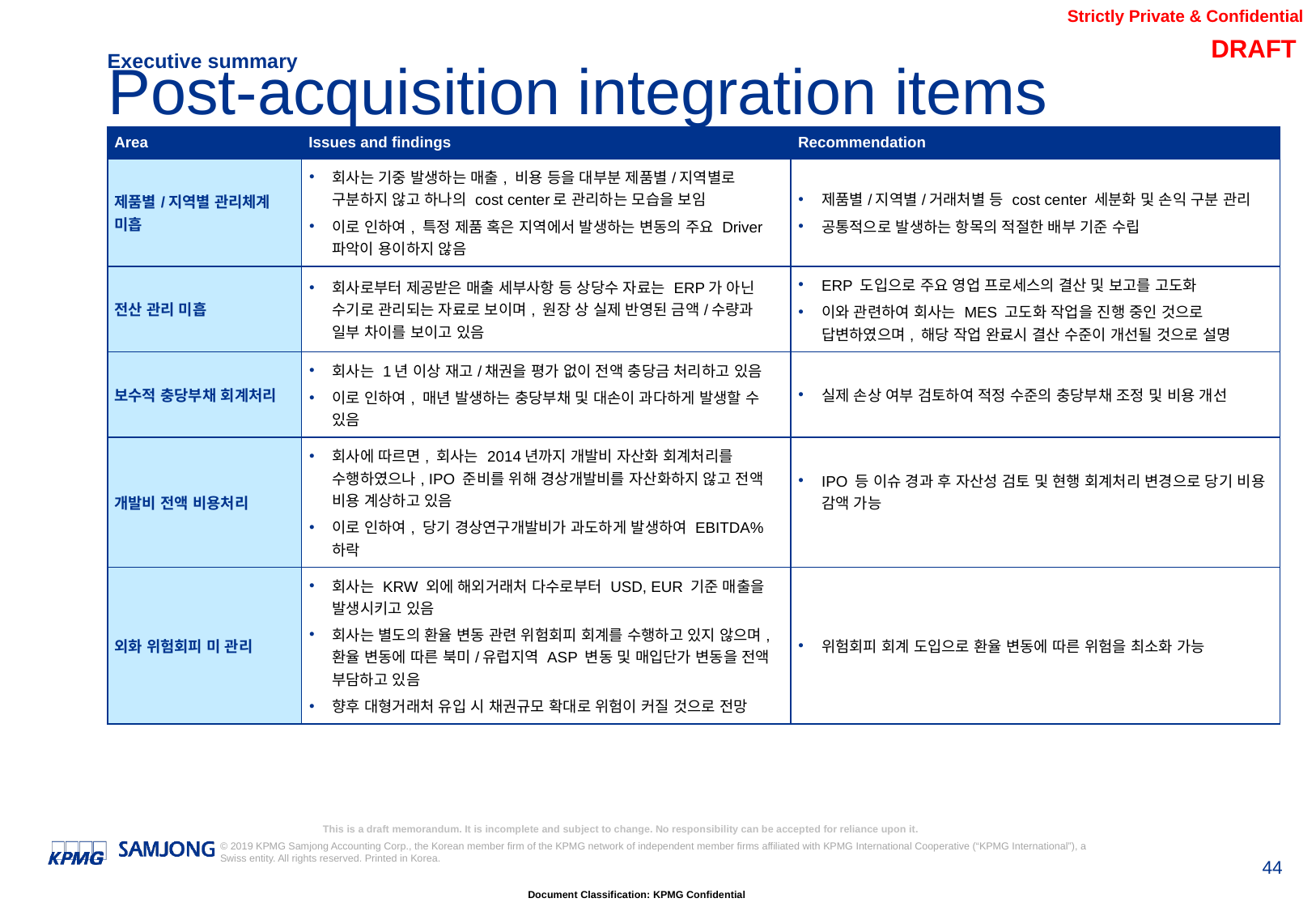

Executive summary
Post-acquisition integration items
| Area | Issues and findings | Recommendation |
| --- | --- | --- |
| 제품별/지역별 관리체계 미흡 | 회사는 기중 발생하는 매출, 비용 등을 대부분 제품별/지역별로 구분하지 않고 하나의 cost center로 관리하는 모습을 보임 이로 인하여, 특정 제품 혹은 지역에서 발생하는 변동의 주요 Driver 파악이 용이하지 않음 | 제품별/지역별/거래처별 등 cost center 세분화 및 손익 구분 관리 공통적으로 발생하는 항목의 적절한 배부 기준 수립 |
| 전산 관리 미흡 | 회사로부터 제공받은 매출 세부사항 등 상당수 자료는 ERP가 아닌 수기로 관리되는 자료로 보이며, 원장 상 실제 반영된 금액/수량과 일부 차이를 보이고 있음 | ERP 도입으로 주요 영업 프로세스의 결산 및 보고를 고도화 이와 관련하여 회사는 MES 고도화 작업을 진행 중인 것으로 답변하였으며, 해당 작업 완료시 결산 수준이 개선될 것으로 설명 |
| 보수적 충당부채 회계처리 | 회사는 1년 이상 재고/채권을 평가 없이 전액 충당금 처리하고 있음 이로 인하여, 매년 발생하는 충당부채 및 대손이 과다하게 발생할 수 있음 | 실제 손상 여부 검토하여 적정 수준의 충당부채 조정 및 비용 개선 |
| 개발비 전액 비용처리 | 회사에 따르면, 회사는 2014년까지 개발비 자산화 회계처리를 수행하였으나, IPO 준비를 위해 경상개발비를 자산화하지 않고 전액 비용 계상하고 있음 이로 인하여, 당기 경상연구개발비가 과도하게 발생하여 EBITDA% 하락 | IPO 등 이슈 경과 후 자산성 검토 및 현행 회계처리 변경으로 당기 비용 감액 가능 |
| 외화 위험회피 미 관리 | 회사는 KRW 외에 해외거래처 다수로부터 USD, EUR 기준 매출을 발생시키고 있음 회사는 별도의 환율 변동 관련 위험회피 회계를 수행하고 있지 않으며, 환율 변동에 따른 북미/유럽지역 ASP 변동 및 매입단가 변동을 전액 부담하고 있음 향후 대형거래처 유입 시 채권규모 확대로 위험이 커질 것으로 전망 | 위험회피 회계 도입으로 환율 변동에 따른 위험을 최소화 가능 |